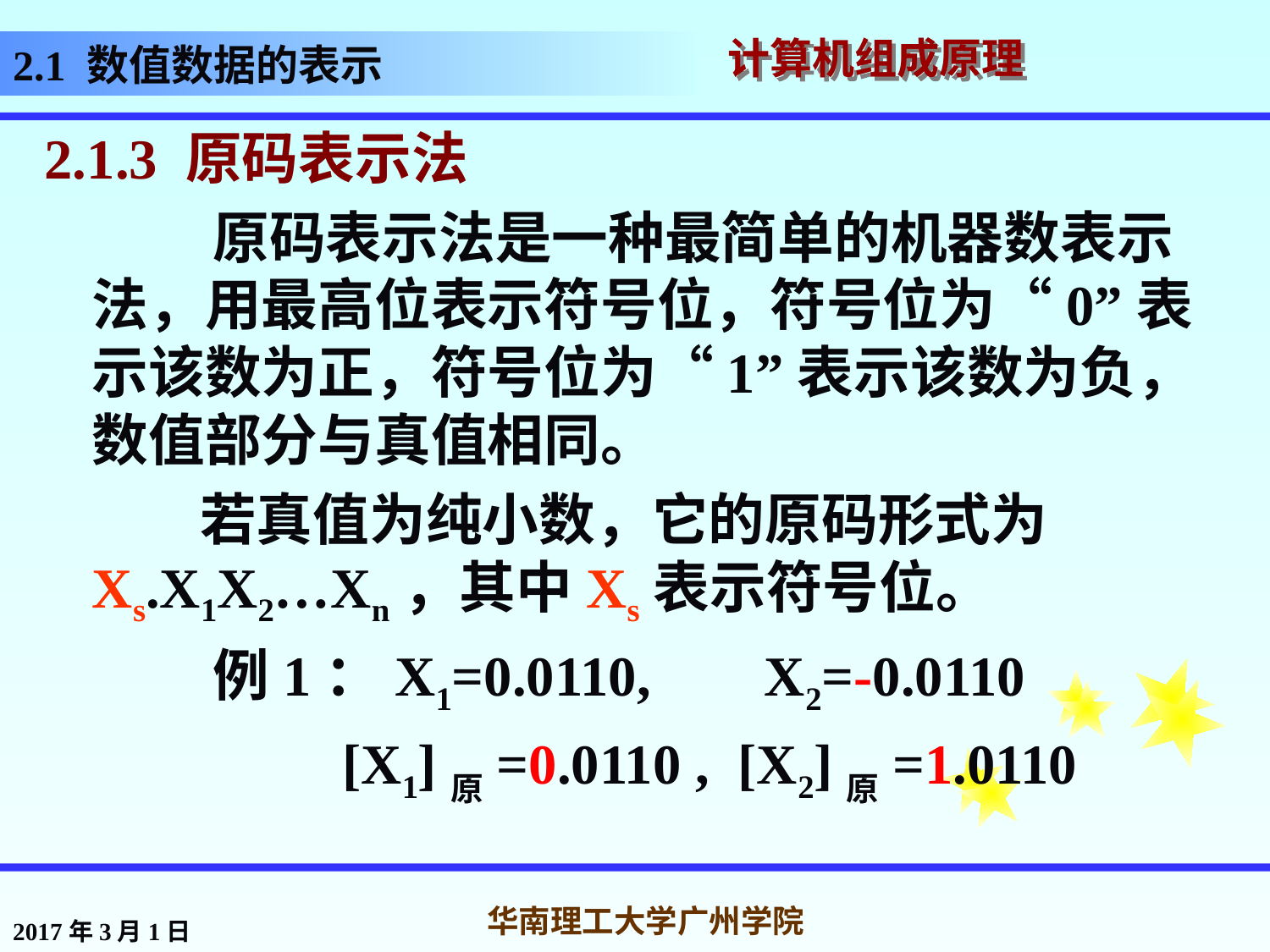

2.1 数值数据的表示
2.1.3 原码表示法
            原码表示法是一种最简单的机器数表示法，用最高位表示符号位，符号位为“0”表示该数为正，符号位为“1”表示该数为负，数值部分与真值相同。
           若真值为纯小数，它的原码形式为Xs.X1X2…Xn，其中Xs表示符号位。
            例1：X1=0.0110,        X2=-0.0110
                     [X1]原=0.0110 ,  [X2]原=1.0110
2017年3月1日
华南理工大学广州学院